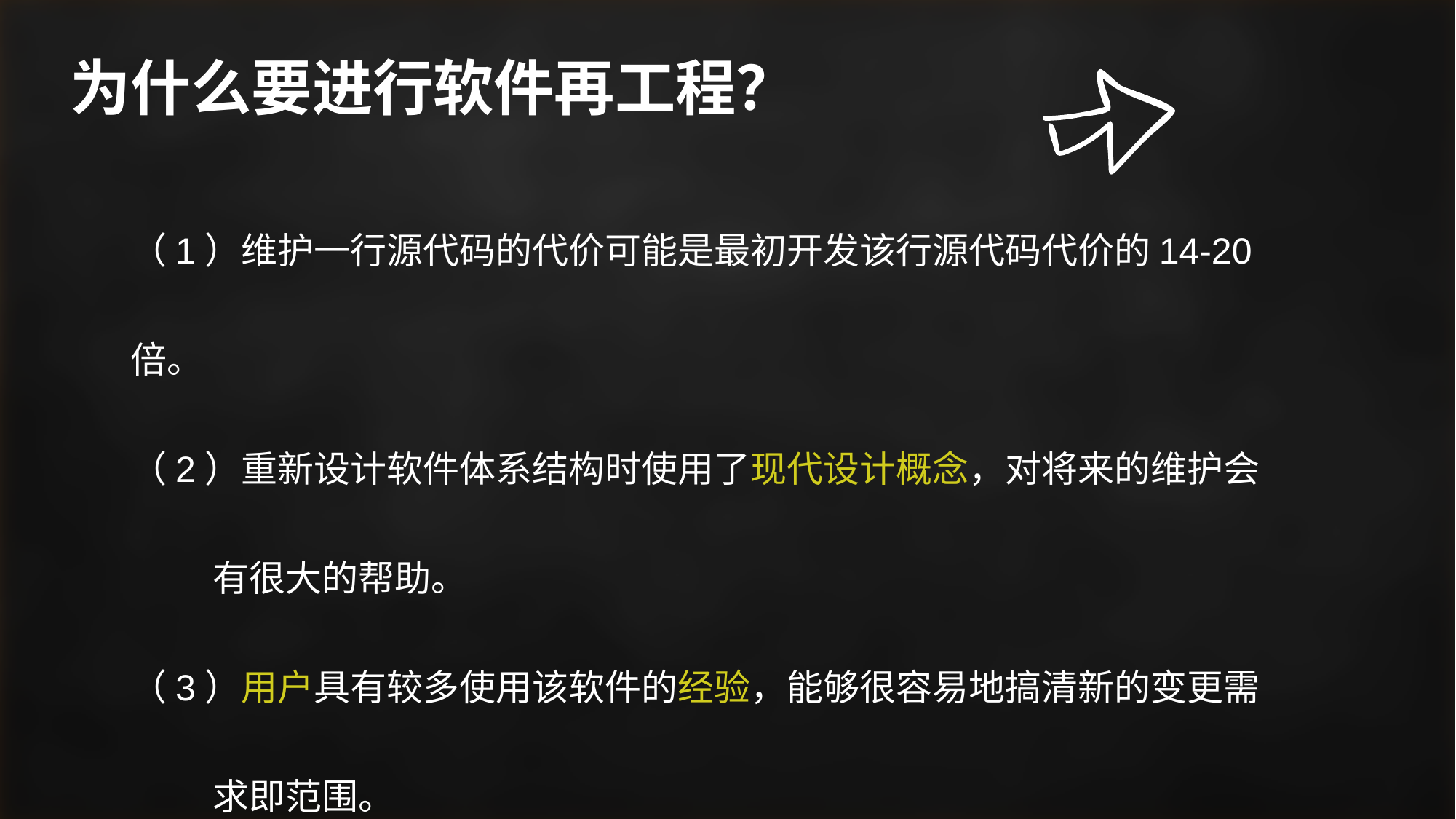

# 为什么要进行软件再工程？

（1）维护一行源代码的代价可能是最初开发该行源代码代价的14-20倍。
（2）重新设计软件体系结构时使用了现代设计概念，对将来的维护会
         有很大的帮助。
（3）用户具有较多使用该软件的经验，能够很容易地搞清新的变更需
         求即范围。